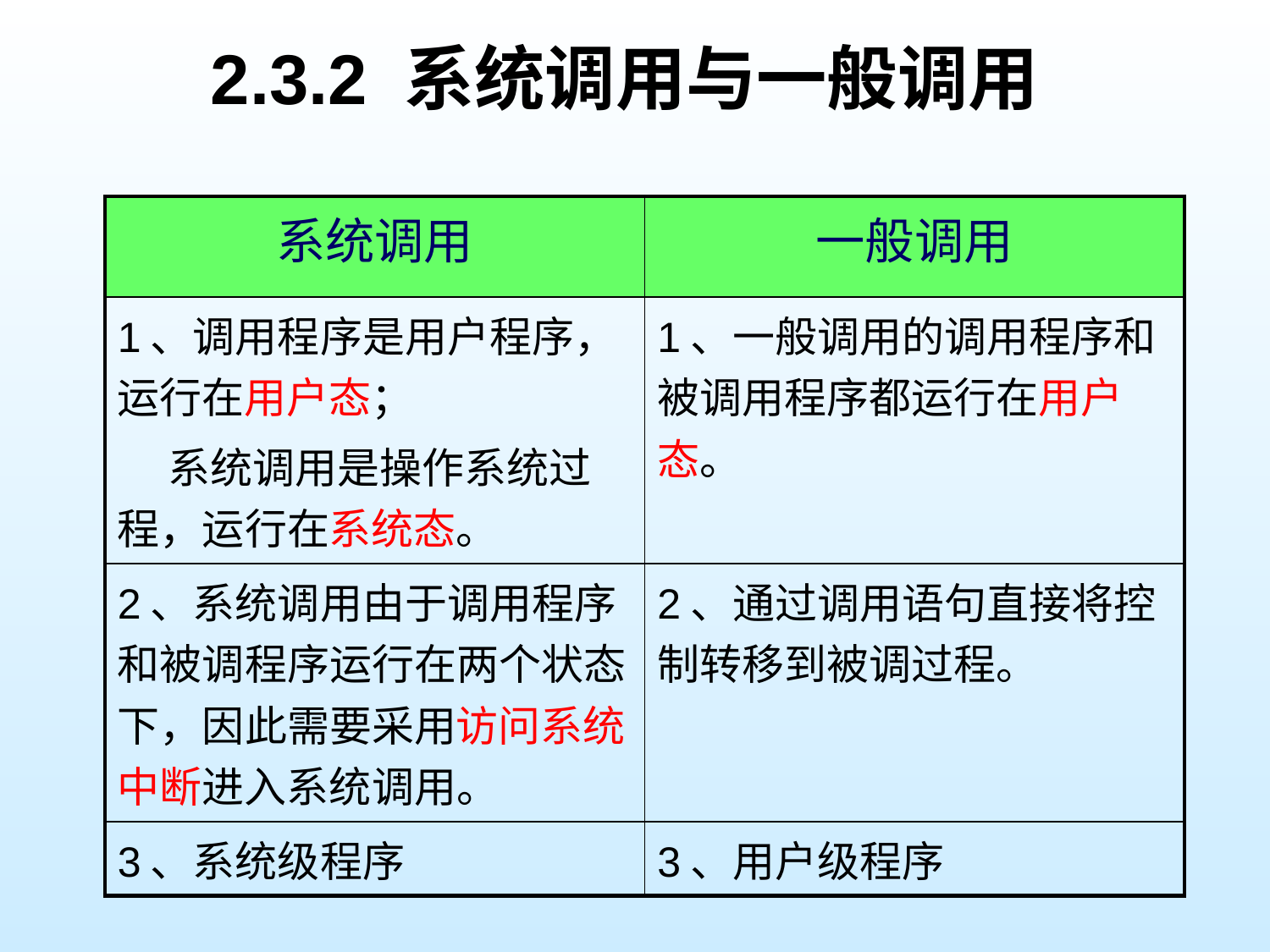

# 2.3.2 系统调用与一般调用
| 系统调用 | 一般调用 |
| --- | --- |
| 1、调用程序是用户程序，运行在用户态； 系统调用是操作系统过程，运行在系统态。 | 1、一般调用的调用程序和被调用程序都运行在用户态。 |
| 2、系统调用由于调用程序和被调程序运行在两个状态下，因此需要采用访问系统中断进入系统调用。 | 2、通过调用语句直接将控制转移到被调过程。 |
| 3、系统级程序 | 3、用户级程序 |